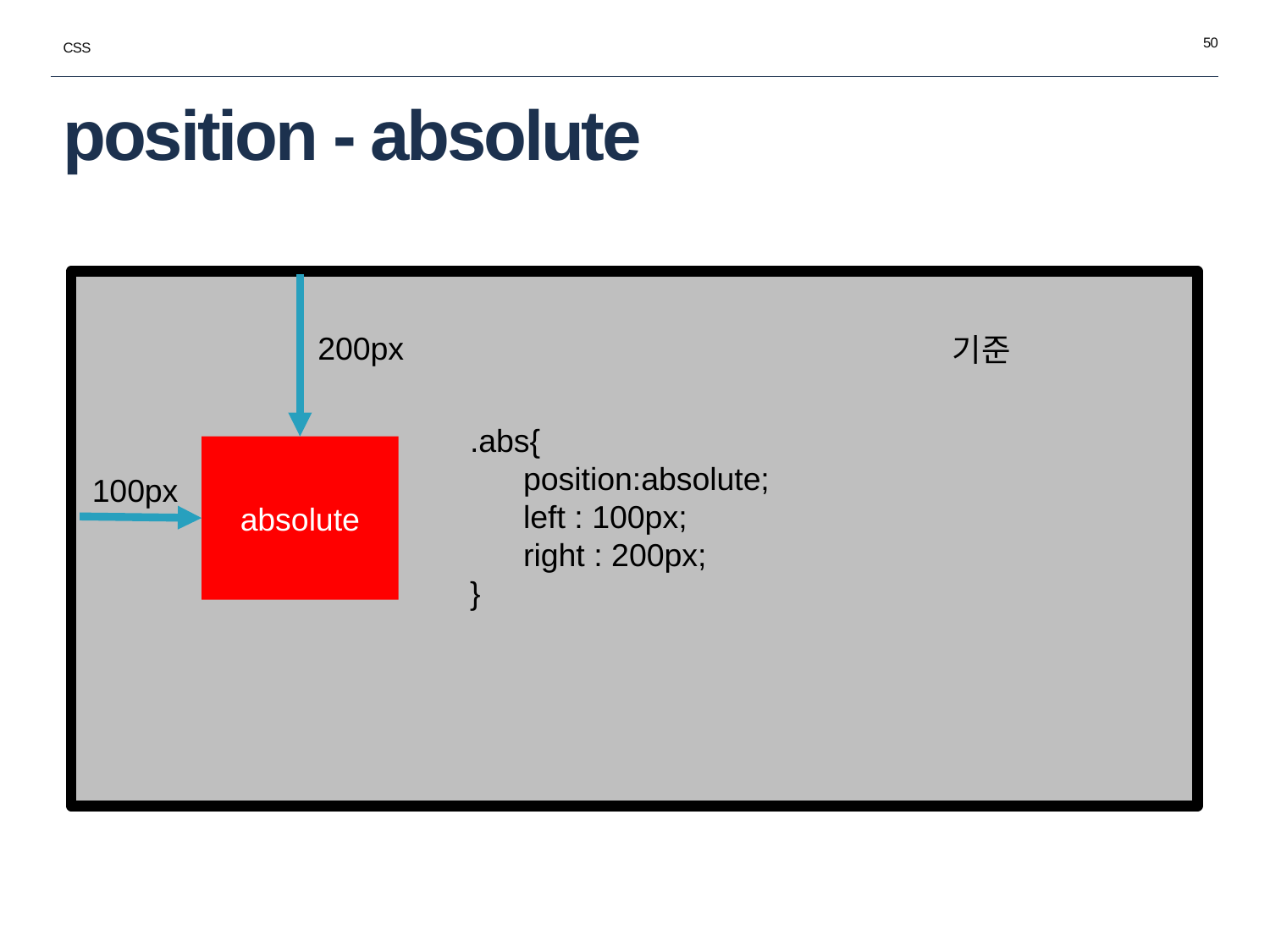

50
CSS
# position - absolute

200px
기준
.abs{
      position:absolute;
      left : 100px;
      right : 200px;
}
absolute
100px